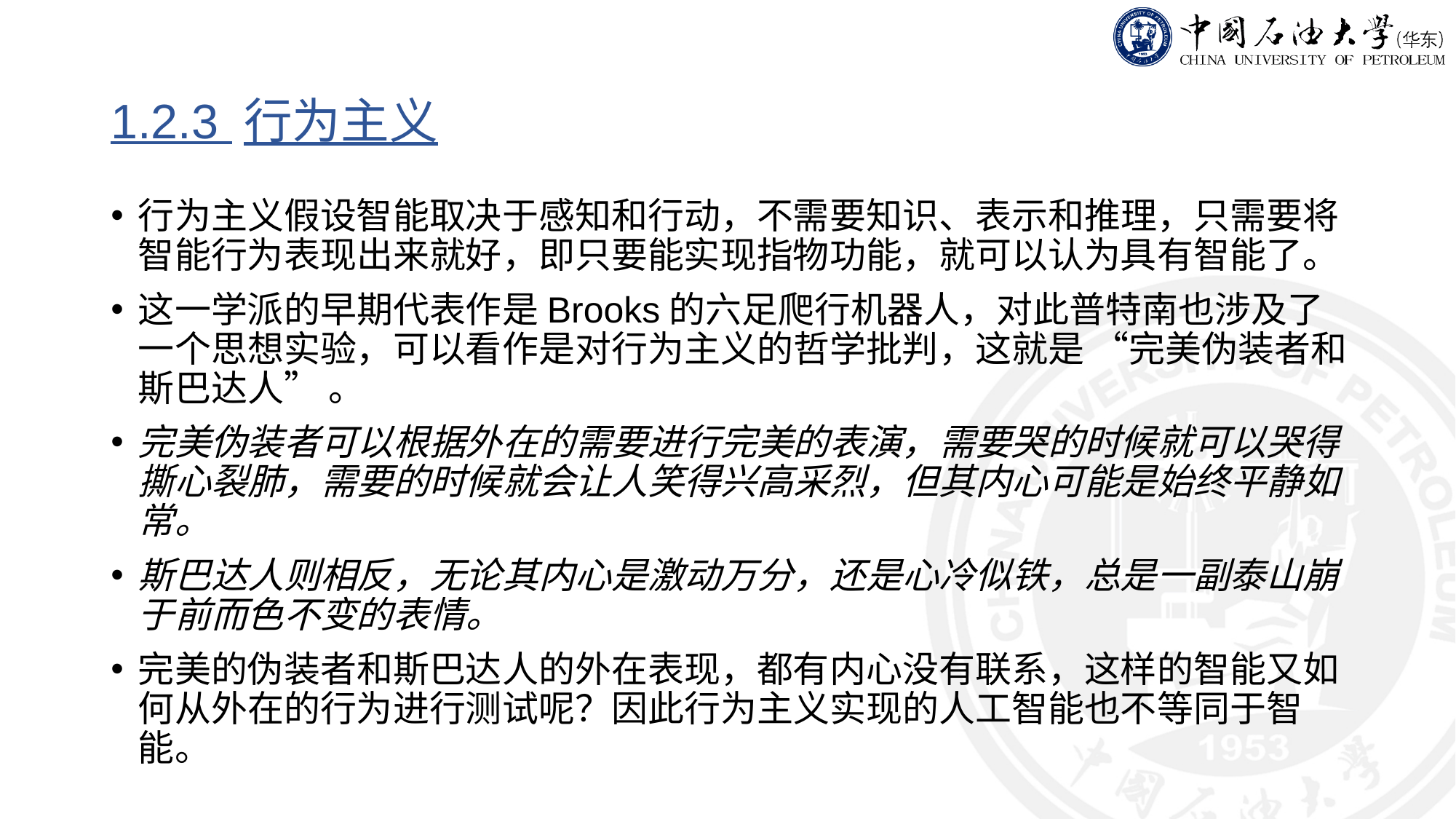

# 1.2.3 行为主义
行为主义假设智能取决于感知和行动，不需要知识、表示和推理，只需要将智能行为表现出来就好，即只要能实现指物功能，就可以认为具有智能了。
这一学派的早期代表作是Brooks的六足爬行机器人，对此普特南也涉及了一个思想实验，可以看作是对行为主义的哲学批判，这就是 “完美伪装者和斯巴达人” 。
完美伪装者可以根据外在的需要进行完美的表演，需要哭的时候就可以哭得撕心裂肺，需要的时候就会让人笑得兴高采烈，但其内心可能是始终平静如常。
斯巴达人则相反，无论其内心是激动万分，还是心冷似铁，总是一副泰山崩于前而色不变的表情。
完美的伪装者和斯巴达人的外在表现，都有内心没有联系，这样的智能又如何从外在的行为进行测试呢？因此行为主义实现的人工智能也不等同于智能。